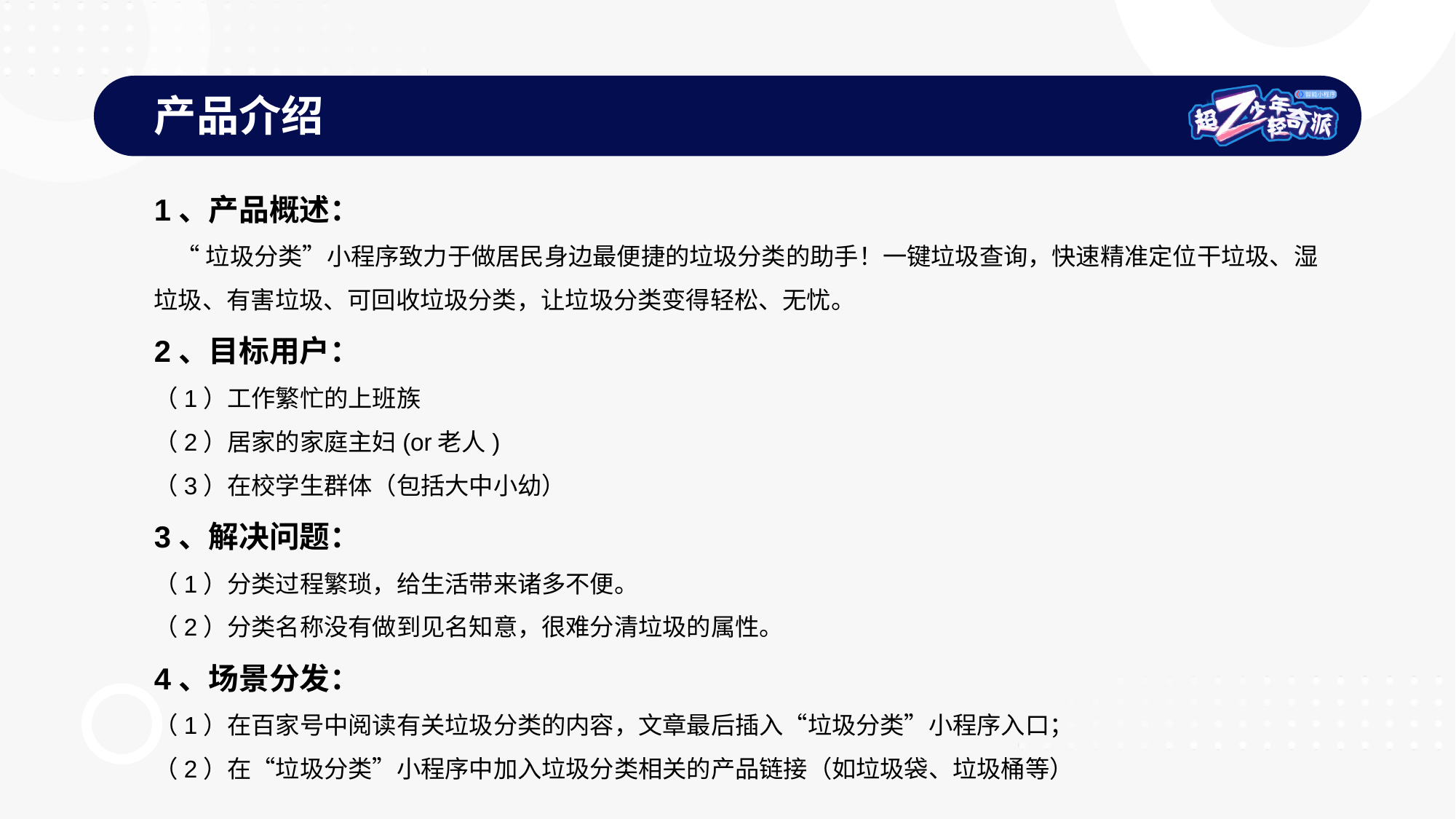

产品介绍
1、产品概述：
    “垃圾分类”小程序致力于做居民身边最便捷的垃圾分类的助手！一键垃圾查询，快速精准定位干垃圾、湿垃圾、有害垃圾、可回收垃圾分类，让垃圾分类变得轻松、无忧。
2、目标用户：
（1）工作繁忙的上班族
（2）居家的家庭主妇(or老人)
（3）在校学生群体（包括大中小幼）
3、解决问题：
（1）分类过程繁琐，给生活带来诸多不便。
（2）分类名称没有做到见名知意，很难分清垃圾的属性。
4、场景分发：
（1）在百家号中阅读有关垃圾分类的内容，文章最后插入“垃圾分类”小程序入口；
（2）在“垃圾分类”小程序中加入垃圾分类相关的产品链接（如垃圾袋、垃圾桶等）